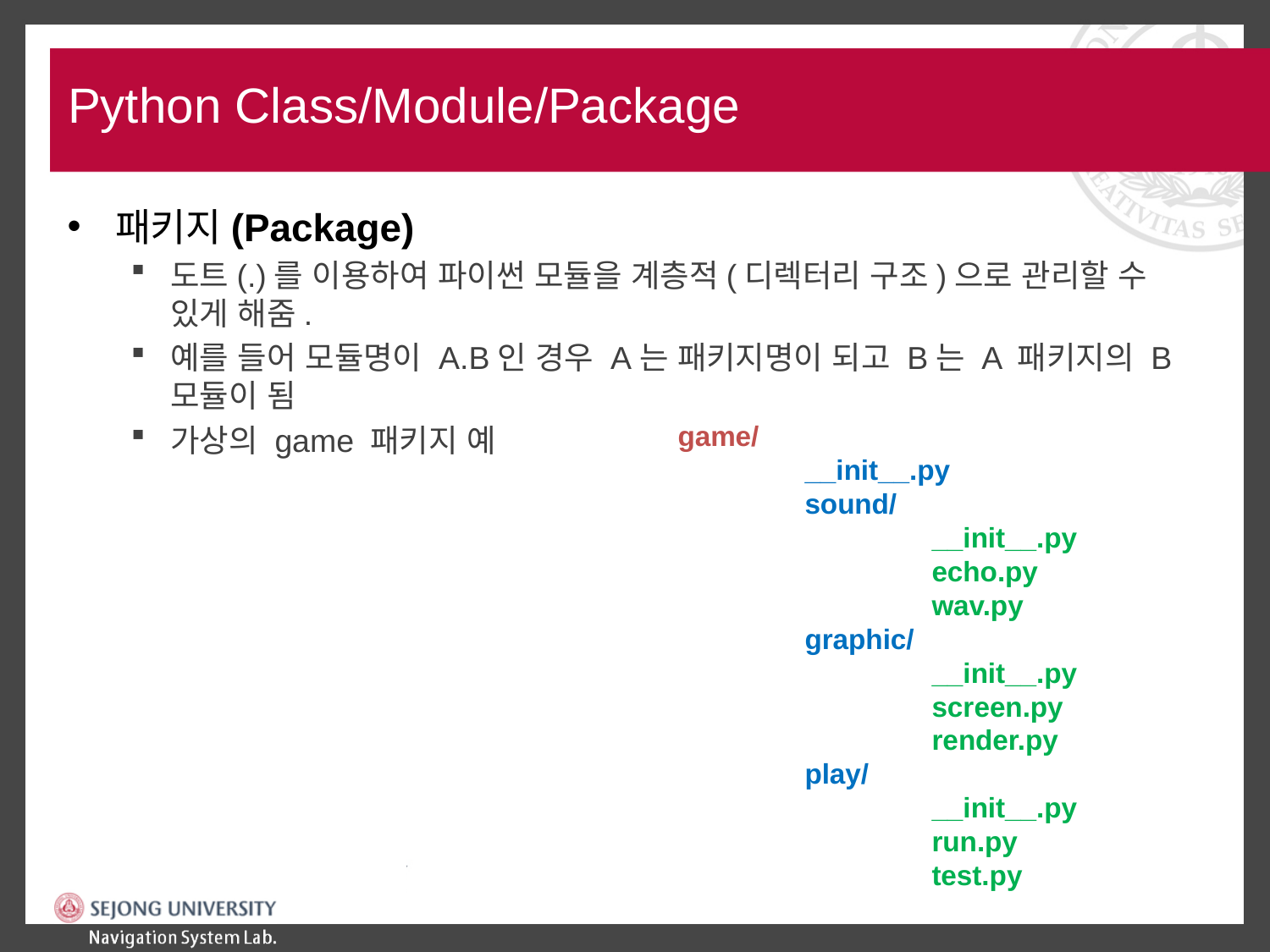

# Python Class/Module/Package
패키지(Package)
도트(.)를 이용하여 파이썬 모듈을 계층적(디렉터리 구조)으로 관리할 수 있게 해줌.
예를 들어 모듈명이 A.B인 경우 A는 패키지명이 되고 B는 A 패키지의 B모듈이 됨
가상의 game 패키지 예

game/
	__init__.py
	sound/
		__init__.py
		echo.py
		wav.py
	graphic/
		__init__.py
		screen.py
		render.py
	play/
		__init__.py
		run.py
		test.py